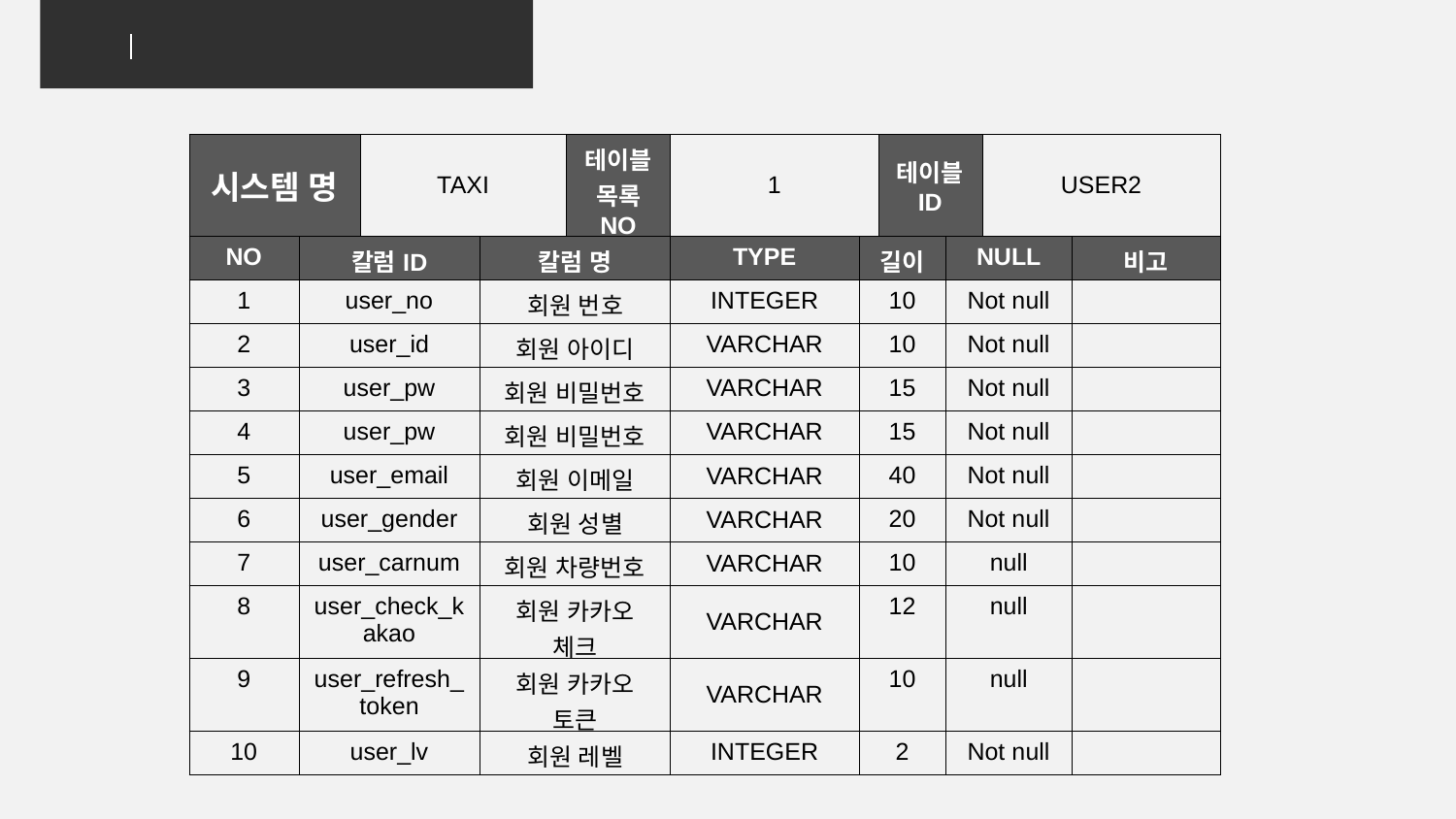

02
프로그램시나리오
| 시스템 명 |  | TAXI |  | 테이블목록 NO | 1 |  | 테이블 ID |  | USER2 |  |
| --- | --- | --- | --- | --- | --- | --- | --- | --- | --- | --- |
| NO | 칼럼ID |  | 칼럼 명 |  | TYPE | 길이 |  | NULL |  | 비고 |
| 1 | user\_no |  | 회원 번호 |  | INTEGER | 10 |  | Not null |  |  |
| 2 | user\_id |  | 회원 아이디 |  | VARCHAR | 10 |  | Not null |  |  |
| 3 | user\_pw |  | 회원 비밀번호 |  | VARCHAR | 15 |  | Not null |  |  |
| 4 | user\_pw |  | 회원 비밀번호 |  | VARCHAR | 15 |  | Not null |  |  |
| 5 | user\_email |  | 회원 이메일 |  | VARCHAR | 40 |  | Not null |  |  |
| 6 | user\_gender |  | 회원 성별 |  | VARCHAR | 20 |  | Not null |  |  |
| 7 | user\_carnum |  | 회원 차량번호 |  | VARCHAR | 10 |  | null |  |  |
| 8 | user\_check\_kakao |  | 회원 카카오 체크 |  | VARCHAR | 12 |  | null |  |  |
| 9 | user\_refresh\_token |  | 회원 카카오 토큰 |  | VARCHAR | 10 |  | null |  |  |
| 10 | user\_lv |  | 회원 레벨 |  | INTEGER | 2 |  | Not null |  |  |